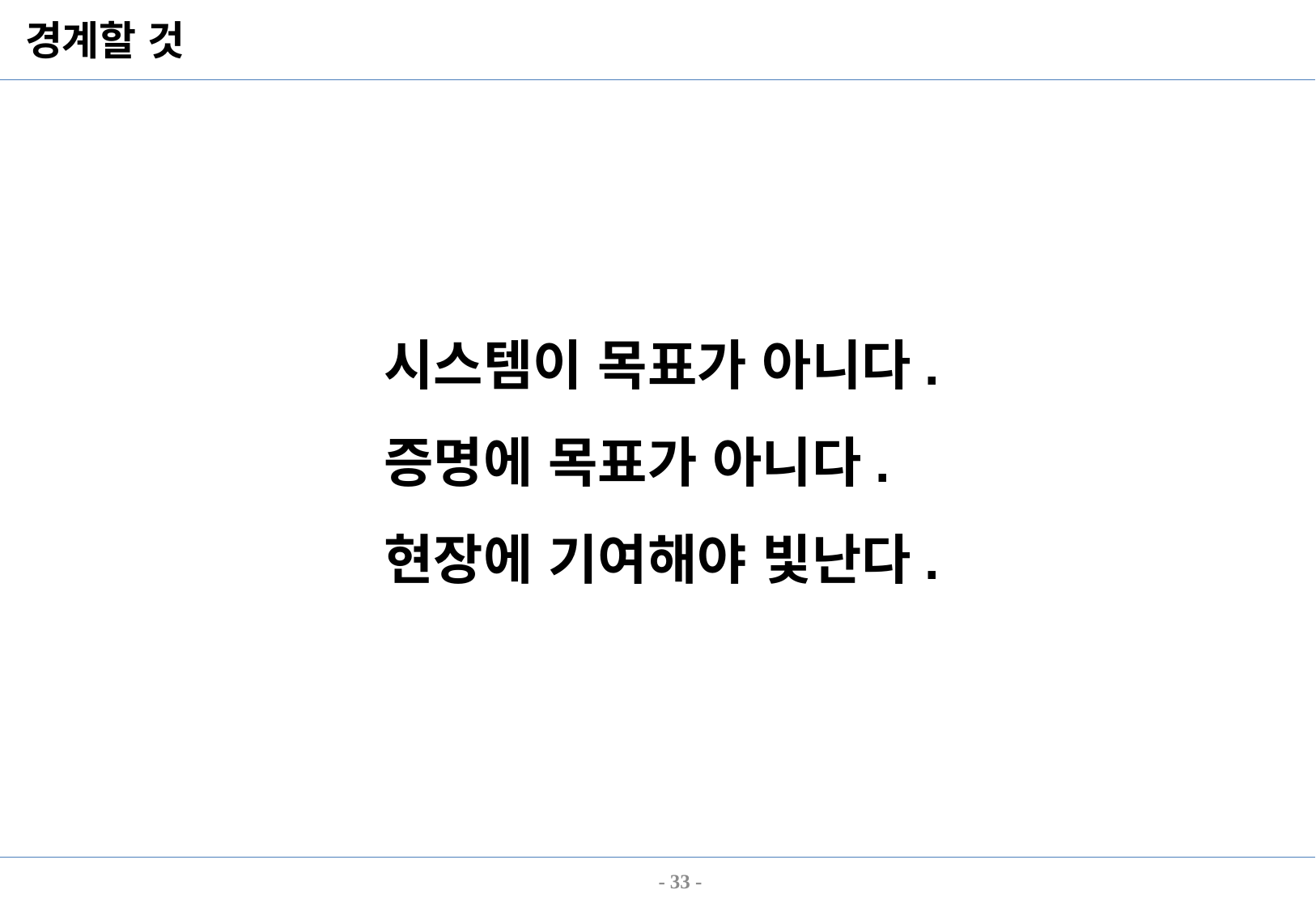

# 경계할 것
시스템이 목표가 아니다.
증명에 목표가 아니다.
현장에 기여해야 빛난다.
33